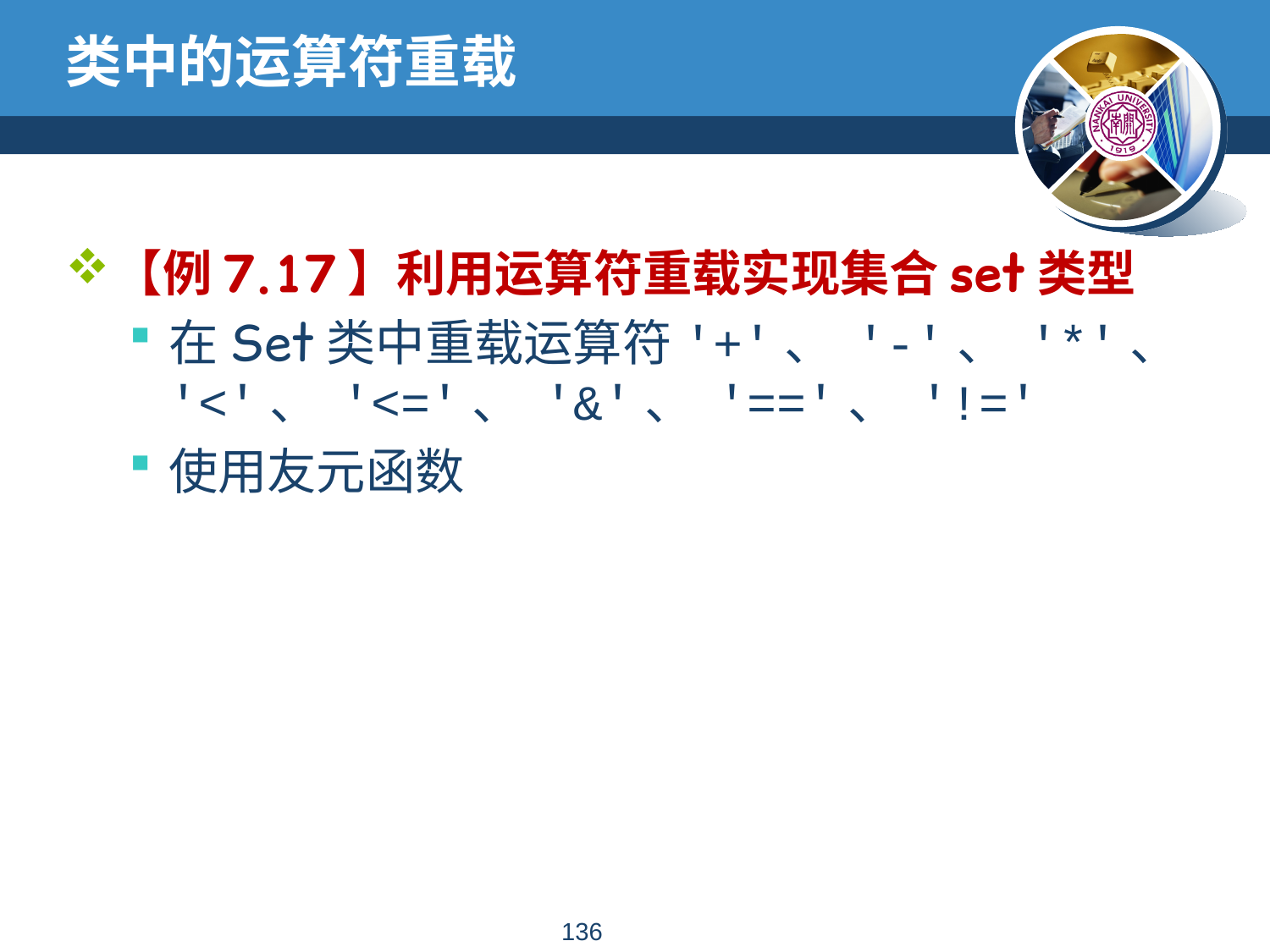

# 类中的运算符重载
【例7.17】利用运算符重载实现集合set类型
在Set类中重载运算符'+'、 '-'、 '*'、 '<'、 '<='、 '&'、 '=='、 '!='
使用友元函数
136